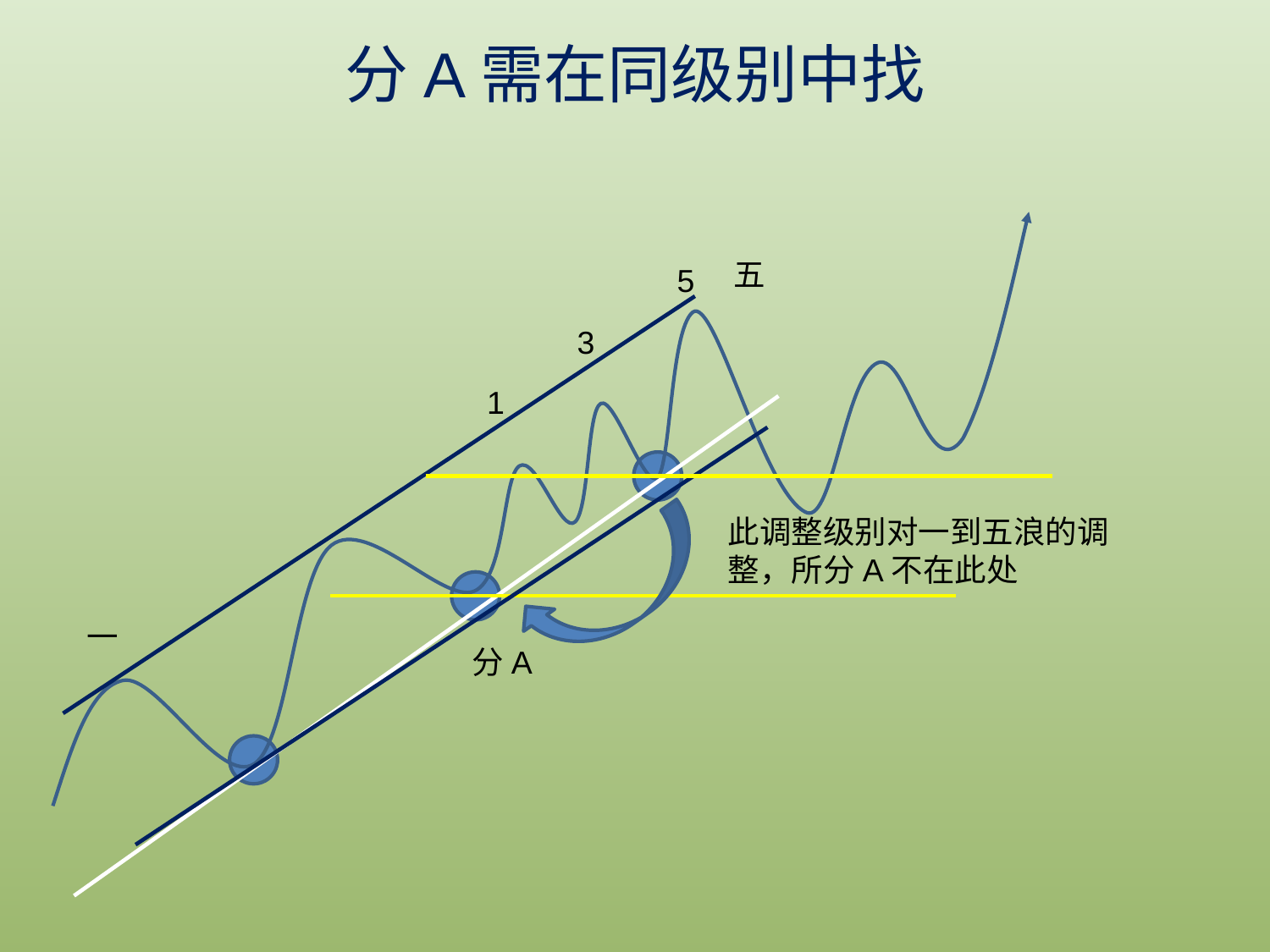

分A需在同级别中找

五
5
3
1

此调整级别对一到五浪的调整，所分A不在此处

一
分A